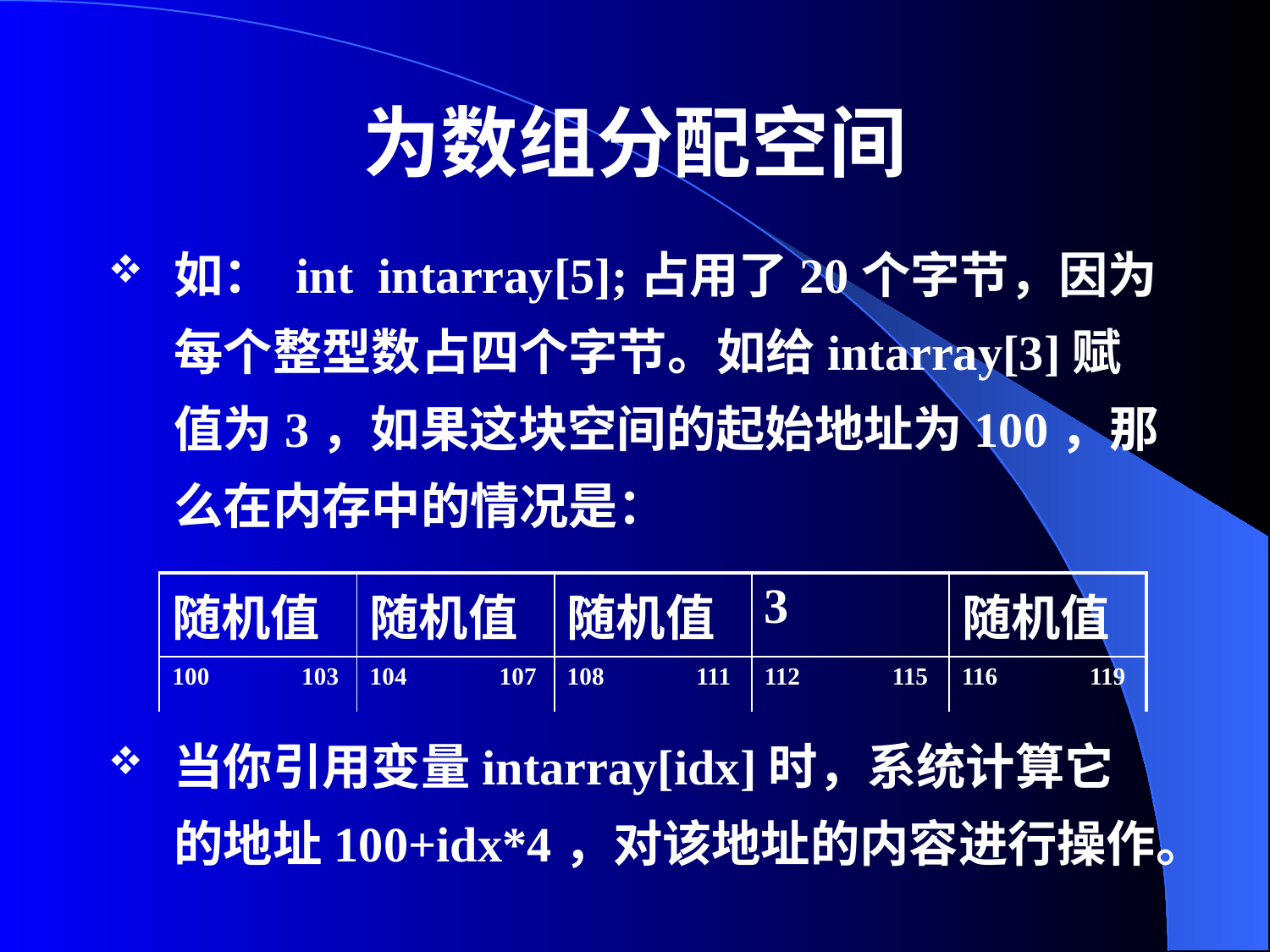

# 为数组分配空间
如： int  intarray[5];占用了20个字节，因为每个整型数占四个字节。如给intarray[3]赋值为3，如果这块空间的起始地址为100，那么在内存中的情况是：

当你引用变量intarray[idx]时，系统计算它的地址100+idx*4，对该地址的内容进行操作。
| 随机值 | 随机值 | 随机值 | 3 | 随机值 |
| --- | --- | --- | --- | --- |
| 100 103 | 104 107 | 108 111 | 112 115 | 116 119 |